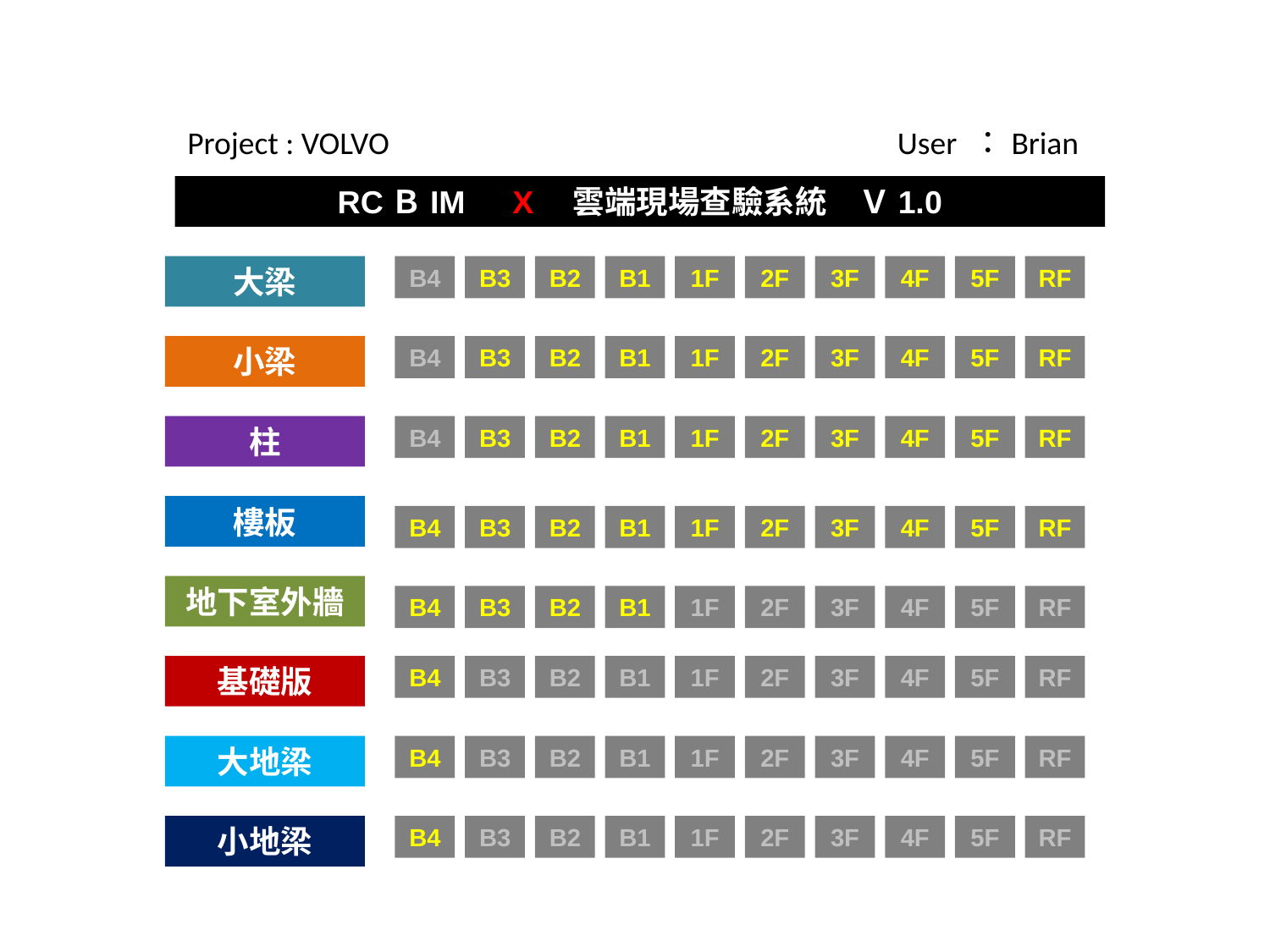

Project : VOLVO
User ：Brian
RCＢIM　X　雲端現場查驗系統　Ｖ1.0
大梁
B4
B3
B2
B1
1F
2F
3F
4F
5F
RF
小梁
B4
B3
B2
B1
1F
2F
3F
4F
5F
RF
柱
B4
B3
B2
B1
1F
2F
3F
4F
5F
RF
樓板
B4
B3
B2
B1
1F
2F
3F
4F
5F
RF
地下室外牆
B4
B3
B2
B1
1F
2F
3F
4F
5F
RF
基礎版
B4
B3
B2
B1
1F
2F
3F
4F
5F
RF
大地梁
B4
B3
B2
B1
1F
2F
3F
4F
5F
RF
小地梁
B4
B3
B2
B1
1F
2F
3F
4F
5F
RF